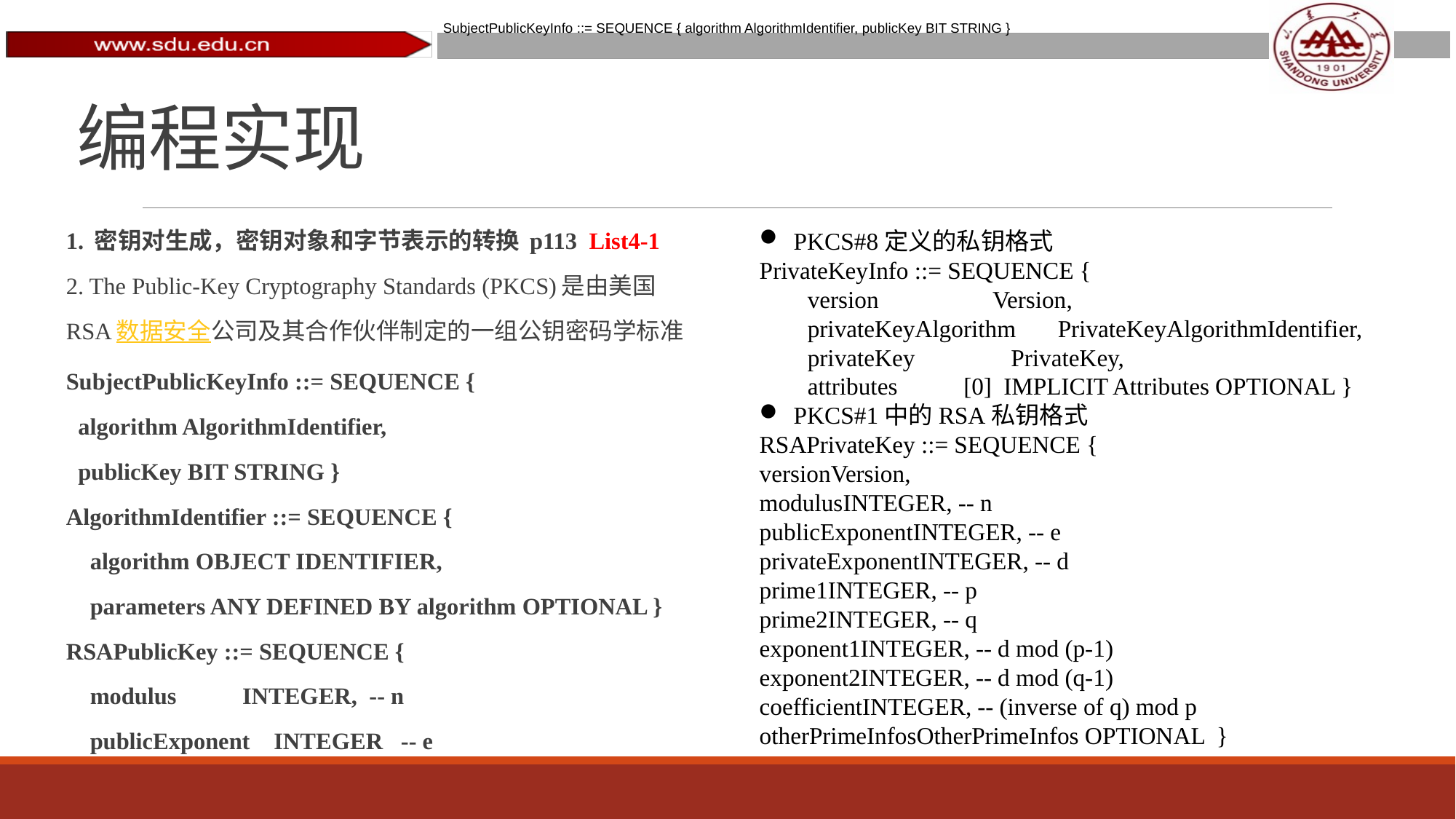

SubjectPublicKeyInfo ::= SEQUENCE { algorithm AlgorithmIdentifier, publicKey BIT STRING }
# 编程实现
1. 密钥对生成，密钥对象和字节表示的转换 p113  List4-1
2. The Public-Key Cryptography Standards (PKCS)是由美国
RSA数据安全公司及其合作伙伴制定的一组公钥密码学标准
SubjectPublicKeyInfo ::= SEQUENCE {
  algorithm AlgorithmIdentifier,
  publicKey BIT STRING }
AlgorithmIdentifier ::= SEQUENCE {
    algorithm OBJECT IDENTIFIER,
    parameters ANY DEFINED BY algorithm OPTIONAL }
RSAPublicKey ::= SEQUENCE {
    modulus           INTEGER,  -- n
    publicExponent    INTEGER   -- e

PKCS#8定义的私钥格式
PrivateKeyInfo ::= SEQUENCE {
        version                   Version,
        privateKeyAlgorithm       PrivateKeyAlgorithmIdentifier,
        privateKey                PrivateKey,
        attributes           [0]  IMPLICIT Attributes OPTIONAL }
PKCS#1中的RSA私钥格式
RSAPrivateKey ::= SEQUENCE {
versionVersion,
modulusINTEGER, -- n
publicExponentINTEGER, -- e
privateExponentINTEGER, -- d
prime1INTEGER, -- p
prime2INTEGER, -- q
exponent1INTEGER, -- d mod (p-1)
exponent2INTEGER, -- d mod (q-1)
coefficientINTEGER, -- (inverse of q) mod p
otherPrimeInfosOtherPrimeInfos OPTIONAL  }